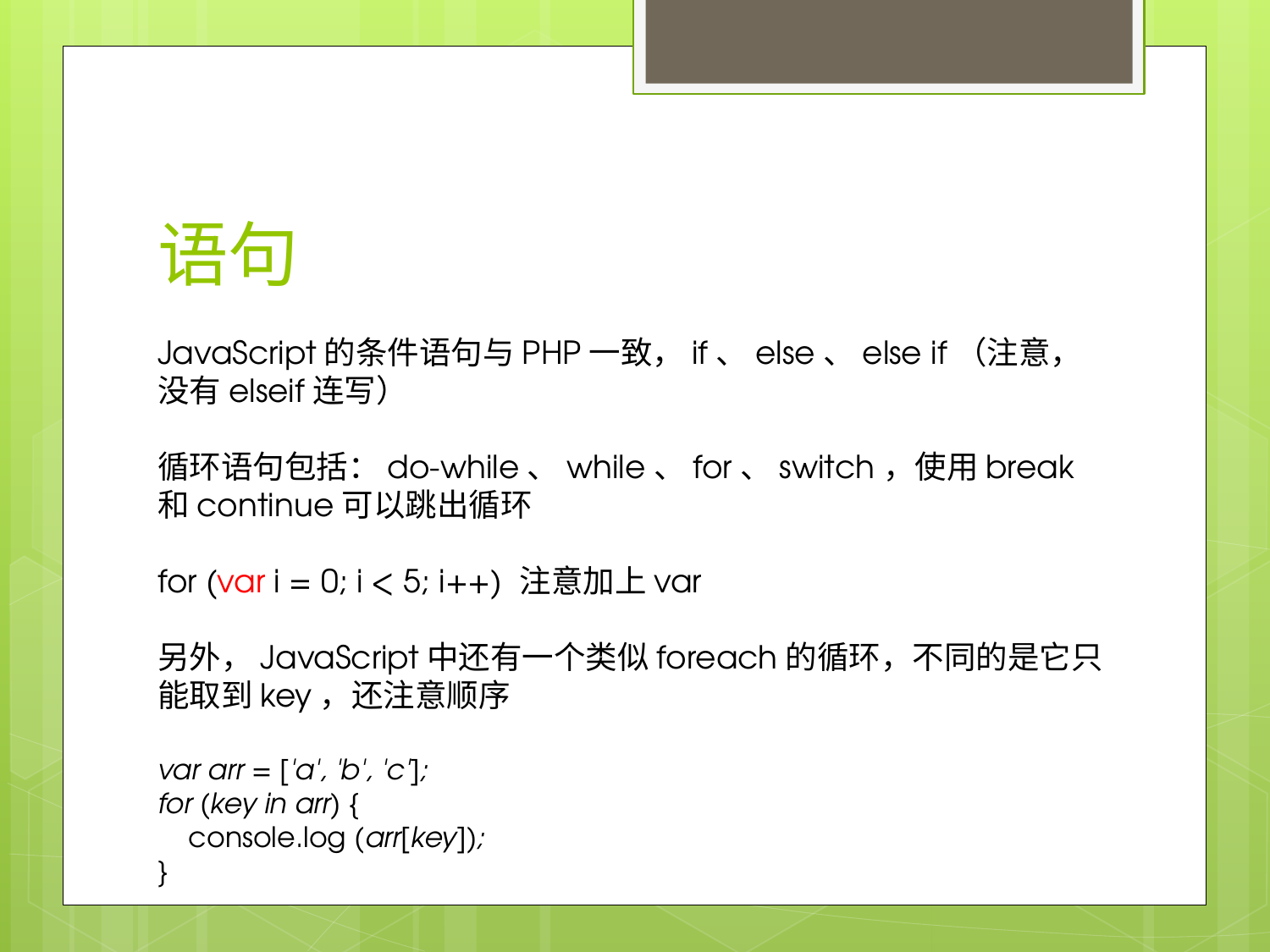

# 语句
JavaScript的条件语句与PHP一致，if、else、else if（注意，没有elseif连写）

循环语句包括：do-while、while、for、switch，使用break和continue可以跳出循环

for (var i = 0; i < 5; i++) 注意加上var

另外，JavaScript中还有一个类似foreach的循环，不同的是它只能取到key，还注意顺序

var arr = ['a', 'b', 'c'];
for (key in arr) {
    console.log (arr[key]);
}